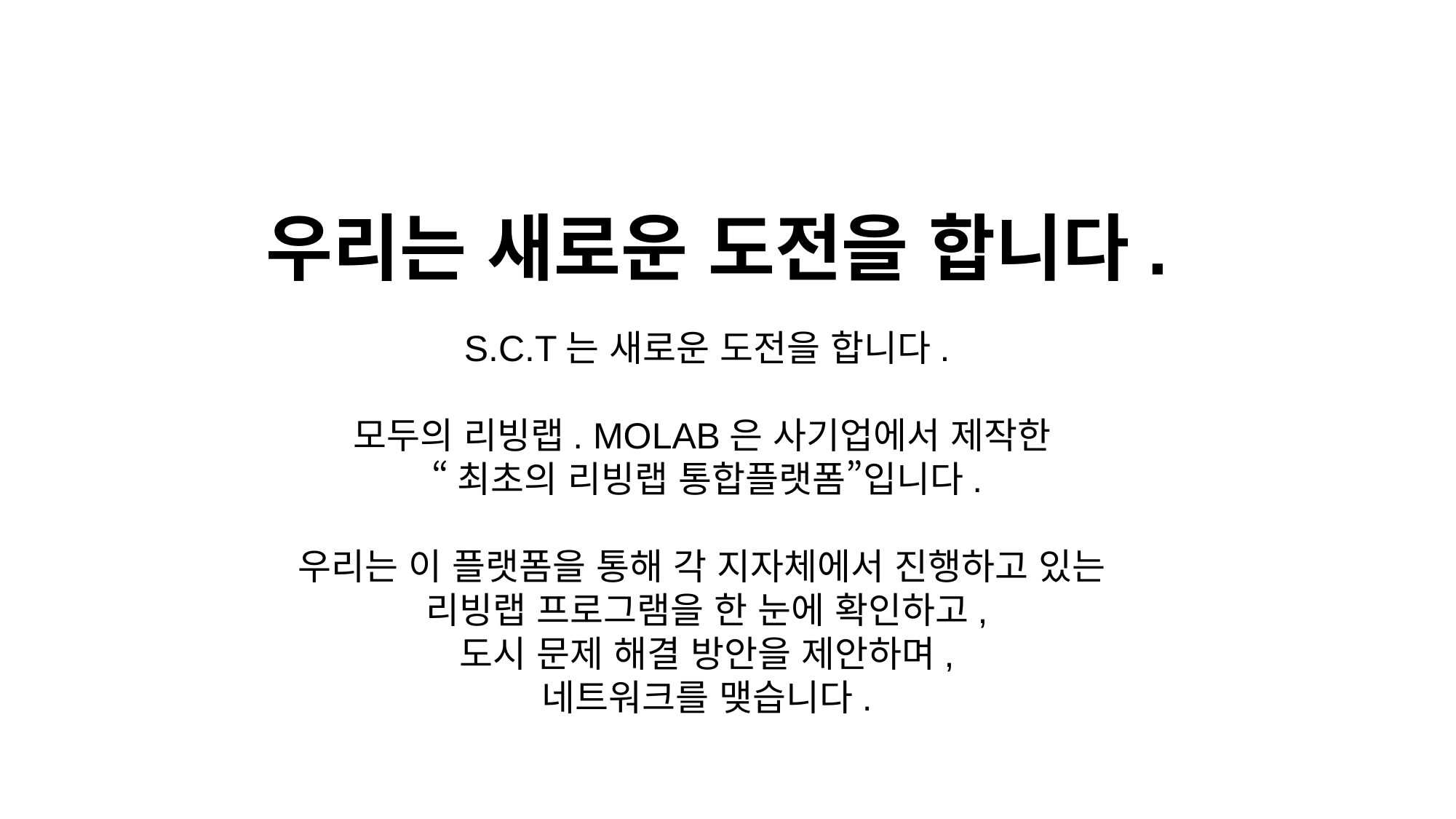

MOLAB
우리는 새로운 도전을 합니다.
S.C.T는 새로운 도전을 합니다.

모두의 리빙랩. MOLAB은 사기업에서 제작한
“최초의 리빙랩 통합플랫폼”입니다.

우리는 이 플랫폼을 통해 각 지자체에서 진행하고 있는
리빙랩 프로그램을 한 눈에 확인하고,
도시 문제 해결 방안을 제안하며,
네트워크를 맺습니다.